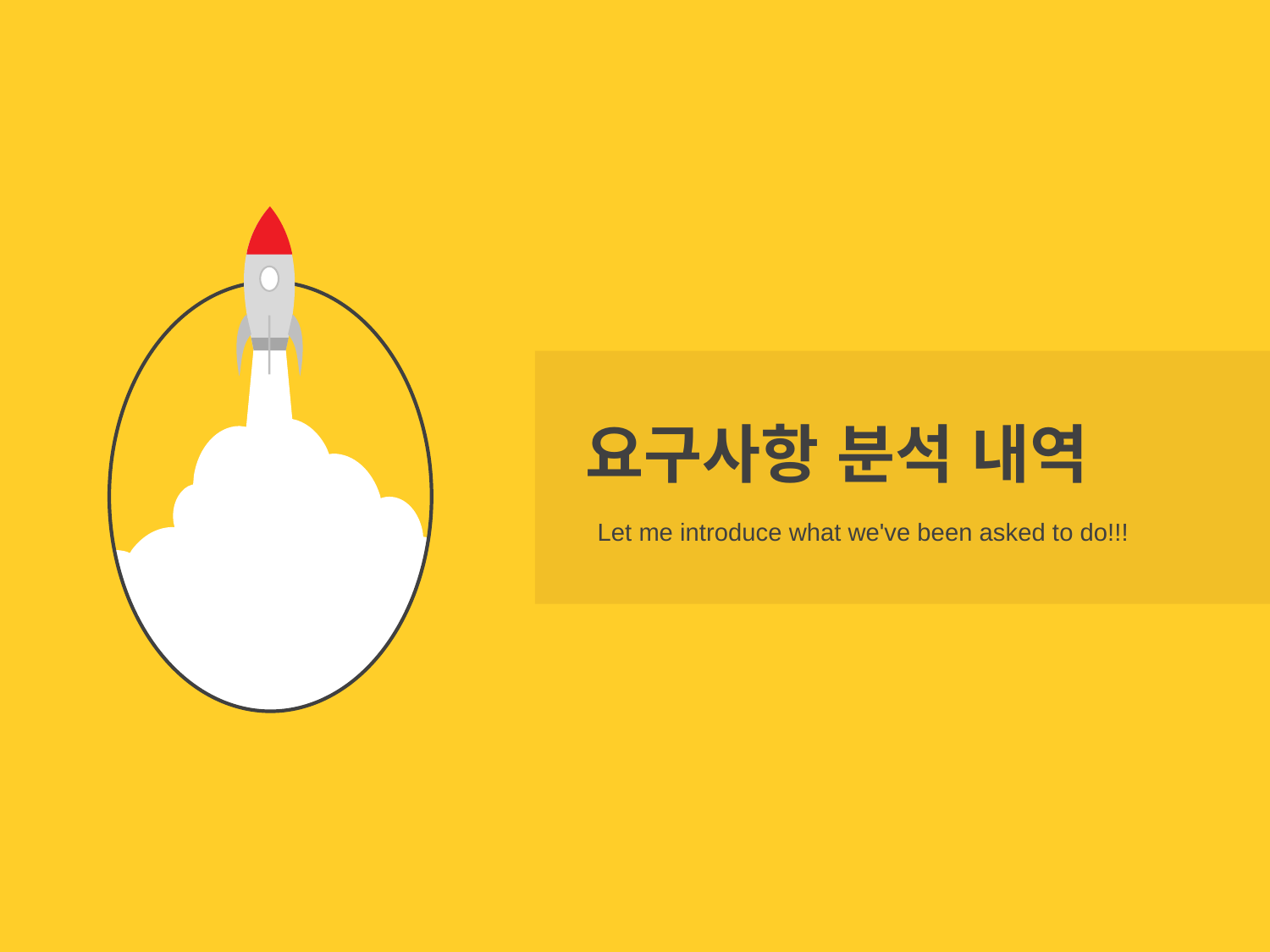

요구사항 분석 내역
Let me introduce what we've been asked to do!!!